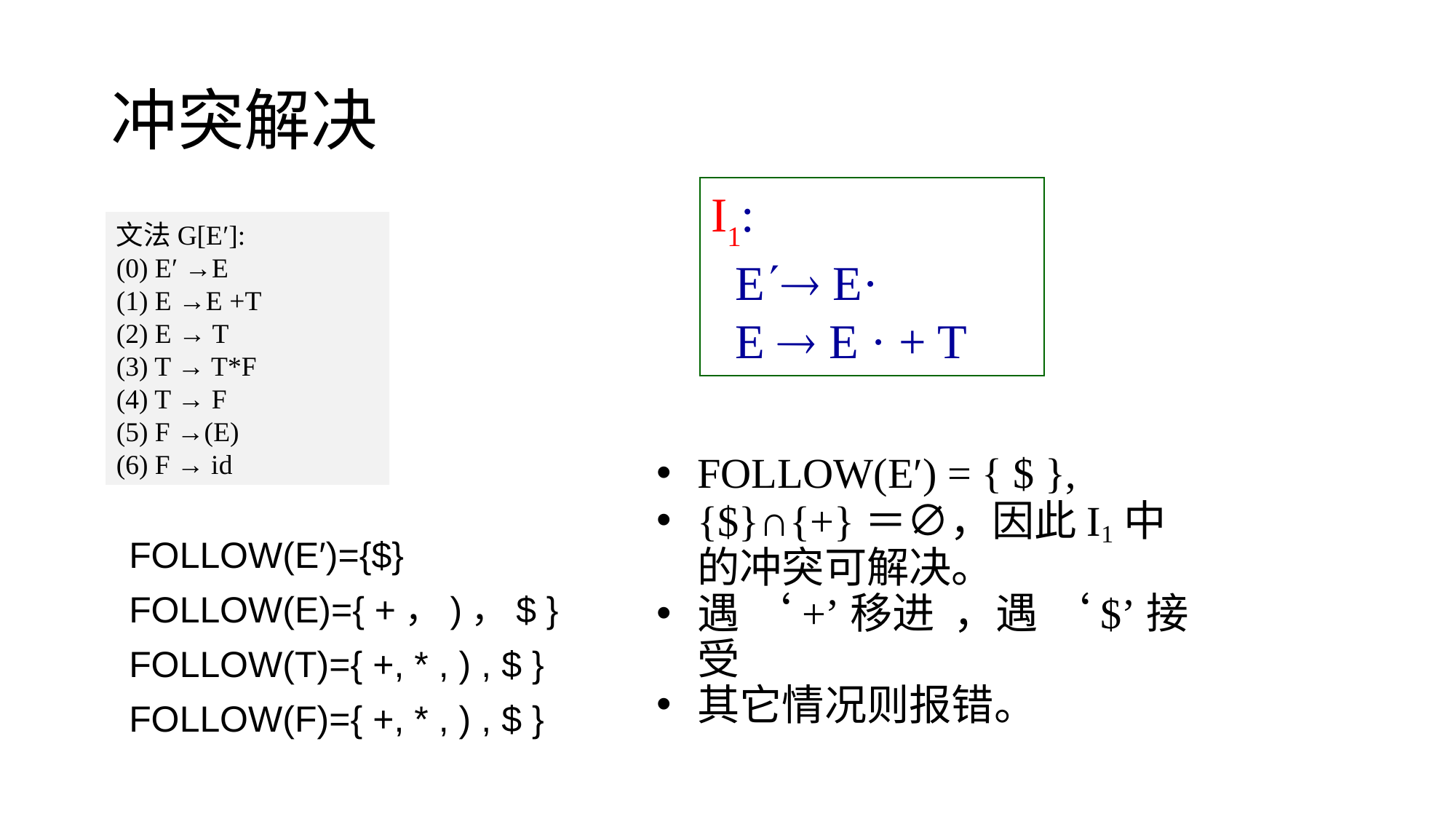

# 冲突解决
I1:
  E′→ E·
  E → E · + T
文法G[E′]:
(0) E′ →E
(1) E →E +T
(2) E → T
(3) T → T*F
(4) T → F
(5) F →(E)
(6) F → id
FOLLOW(E′) = { $ },
{$}∩{+}＝∅，因此I1中的冲突可解决。
遇 ‘+’移进  ，遇 ‘$’接受
其它情况则报错。
FOLLOW(E′)={$}
FOLLOW(E)={ +，)，$ }
FOLLOW(T)={ +, * , ) , $ }
FOLLOW(F)={ +, * , ) , $ }